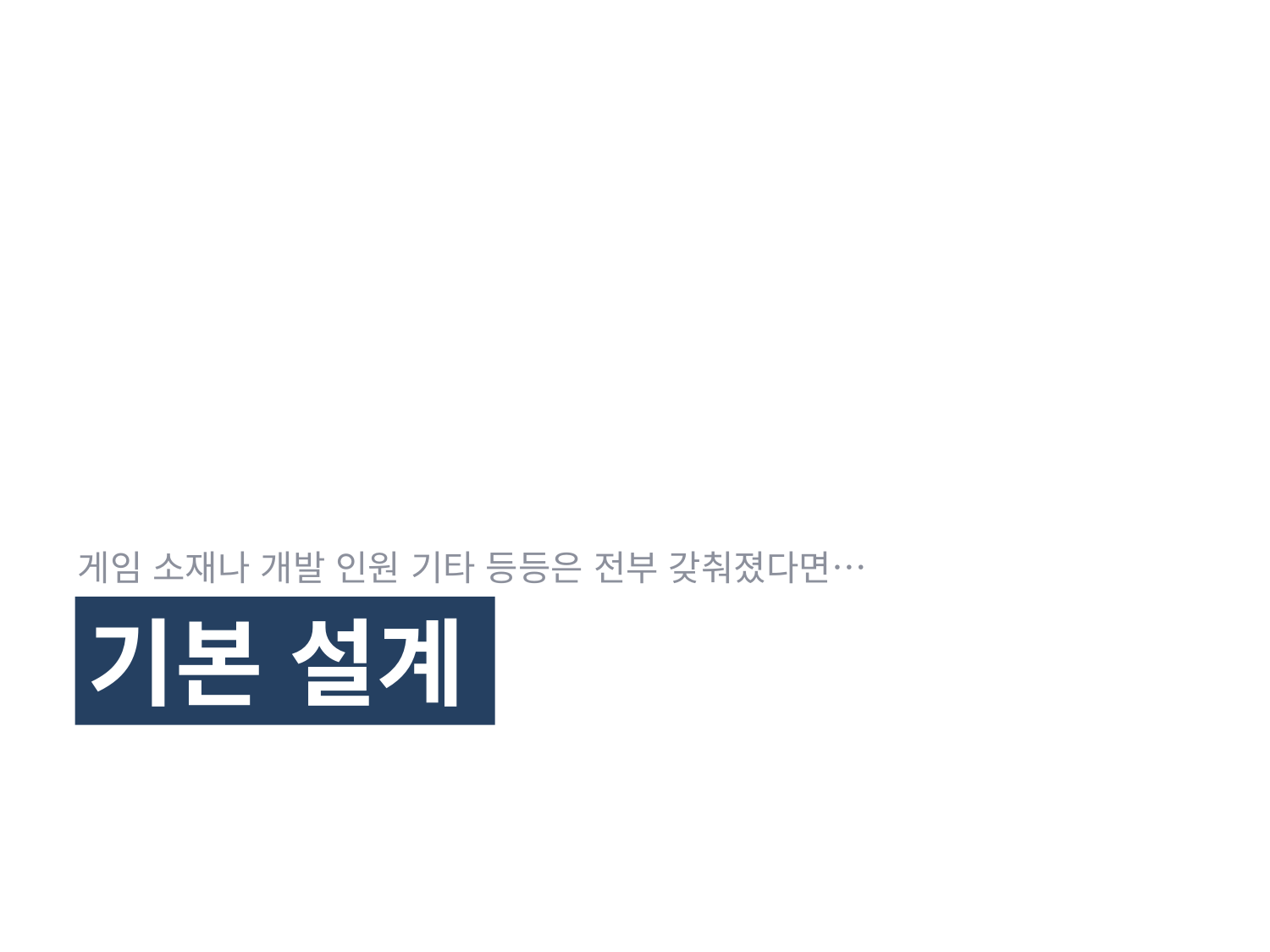

게임 소재나 개발 인원 기타 등등은 전부 갖춰졌다면…
# 기본 설계